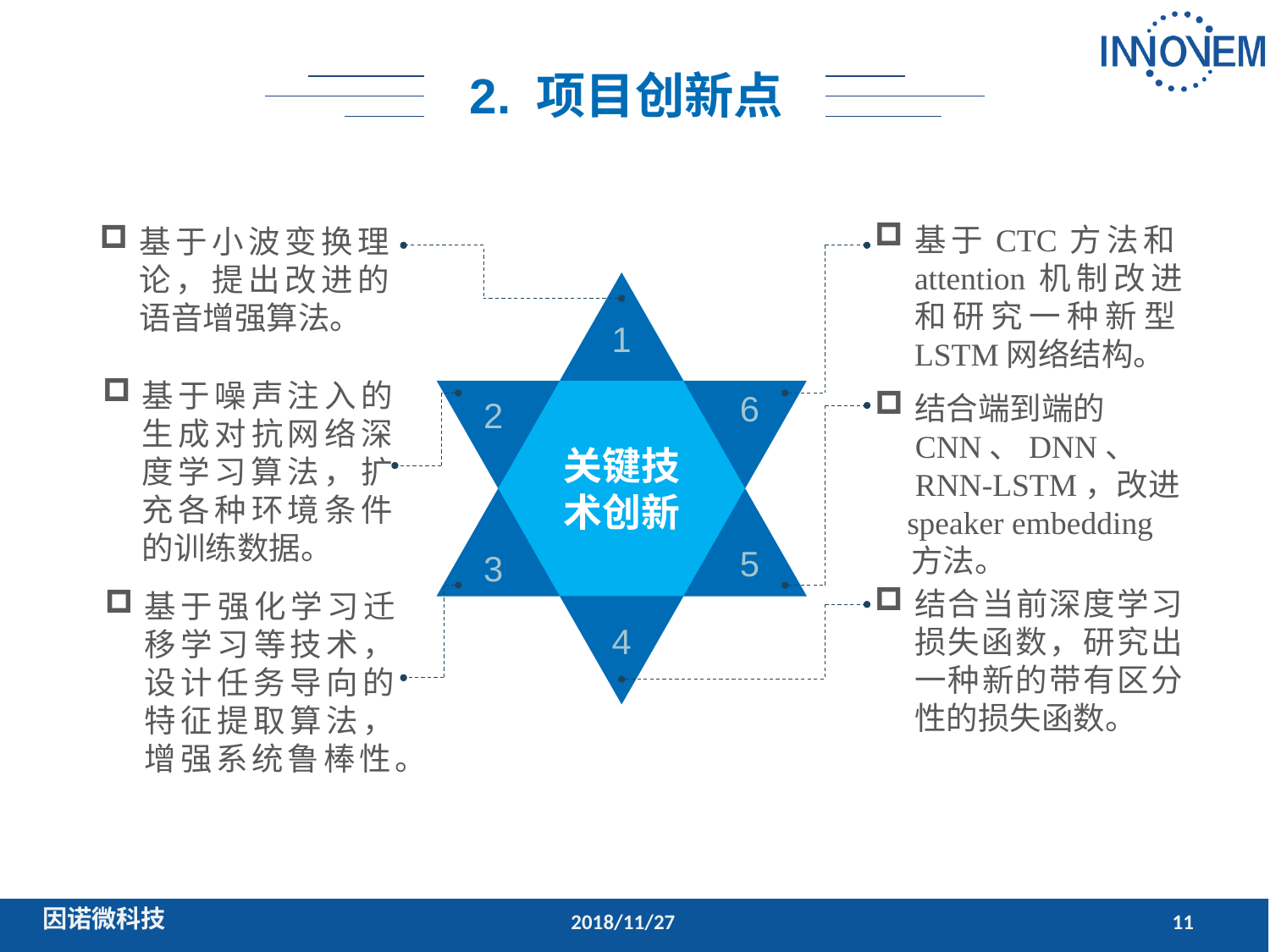

2. 项目创新点

基于CTC方法和attention机制改进和研究一种新型LSTM网络结构。
基于小波变换理论，提出改进的语音增强算法。

1
6
2
5
3
4
基于噪声注入的生成对抗网络深度学习算法，扩充各种环境条件的训练数据。

结合端到端的
     CNN、DNN、
     RNN-LSTM，改进
    speaker embedding
    方法。
关键技术创新
结合当前深度学习损失函数，研究出一种新的带有区分性的损失函数。
基于强化学习迁移学习等技术，设计任务导向的特征提取算法，增强系统鲁棒性。
2018/11/27
11